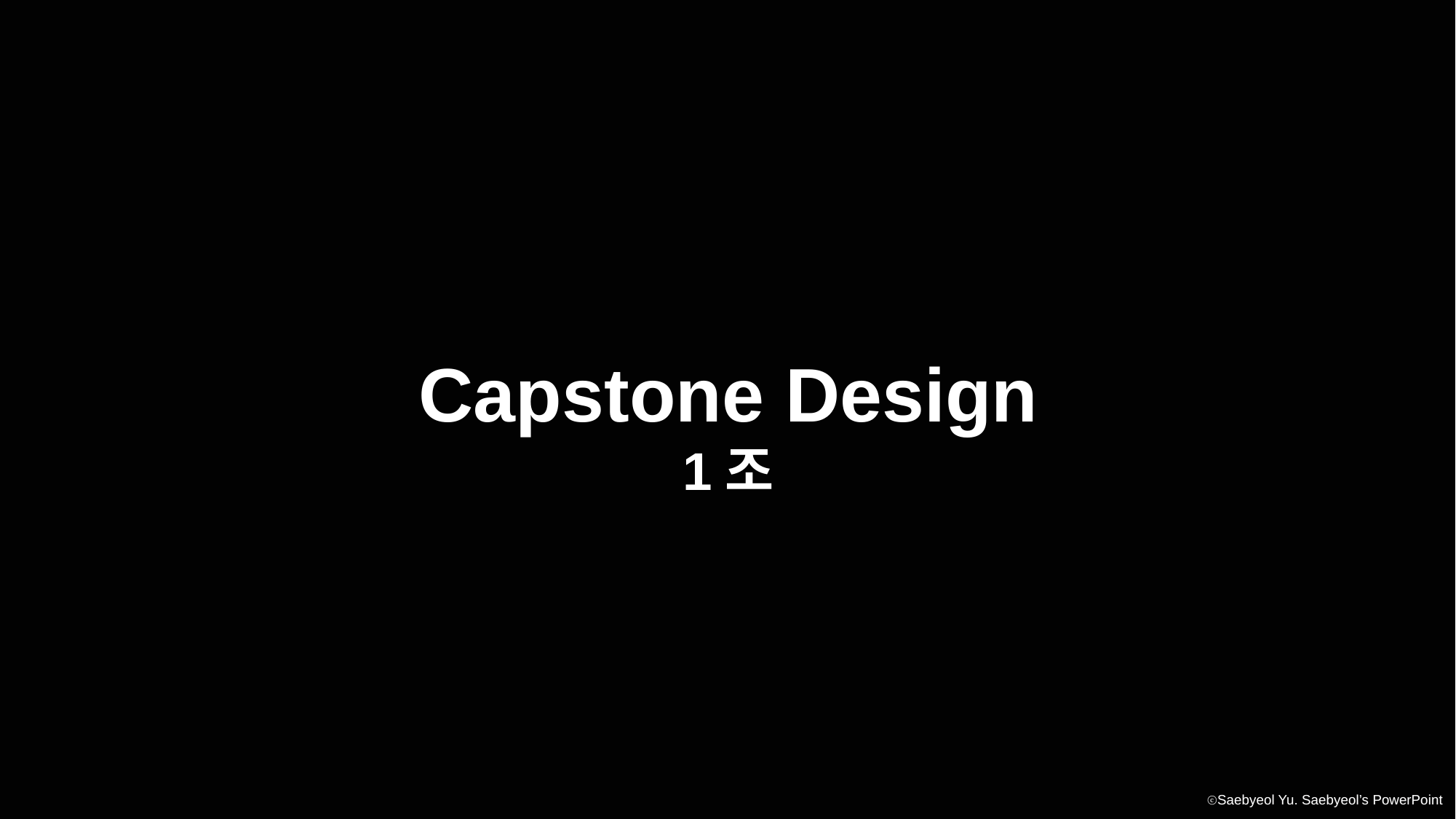

Capstone Design
1조
ⓒSaebyeol Yu. Saebyeol’s PowerPoint